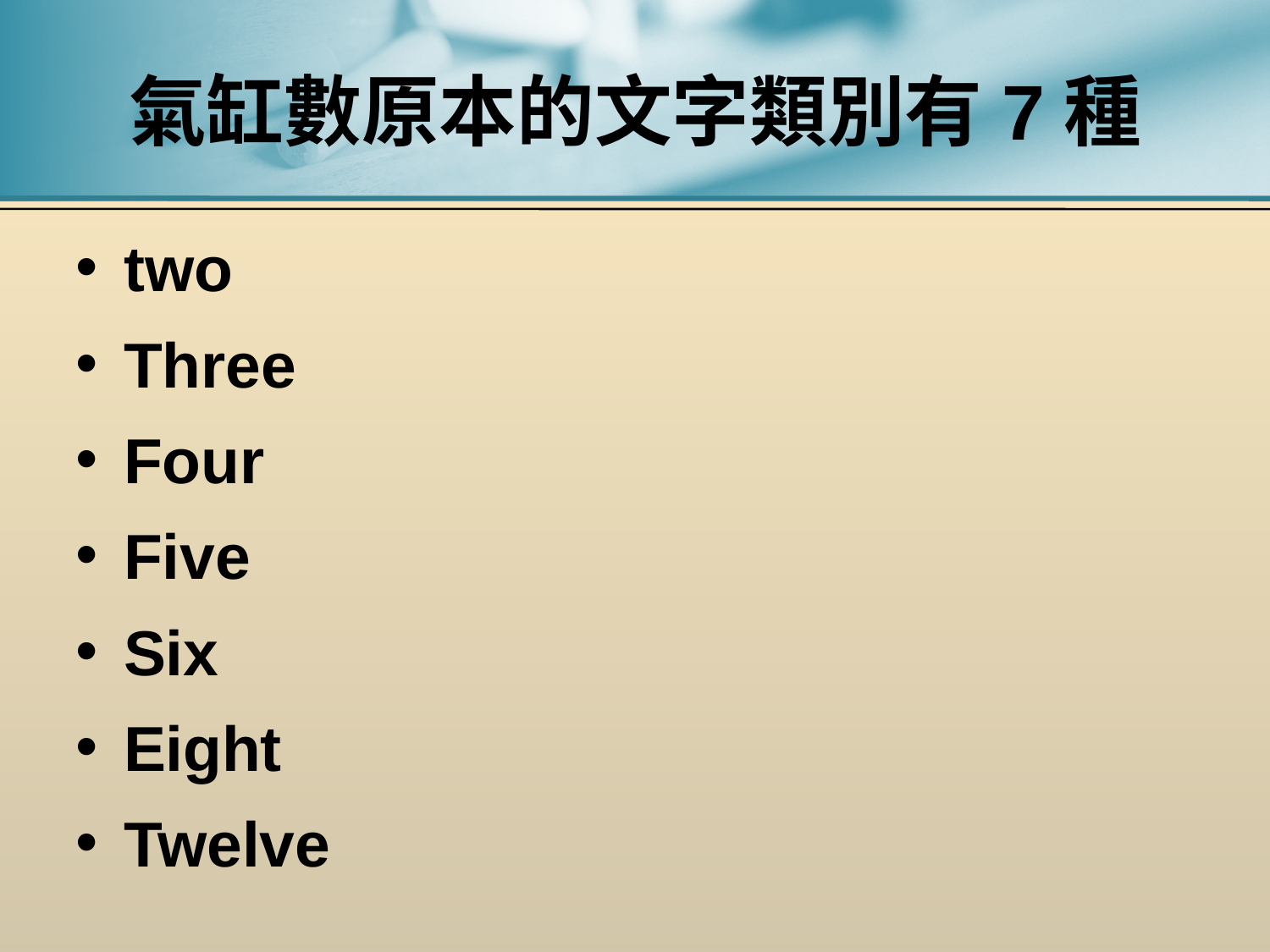

# 氣缸數原本的文字類別有7種
two
Three
Four
Five
Six
Eight
Twelve